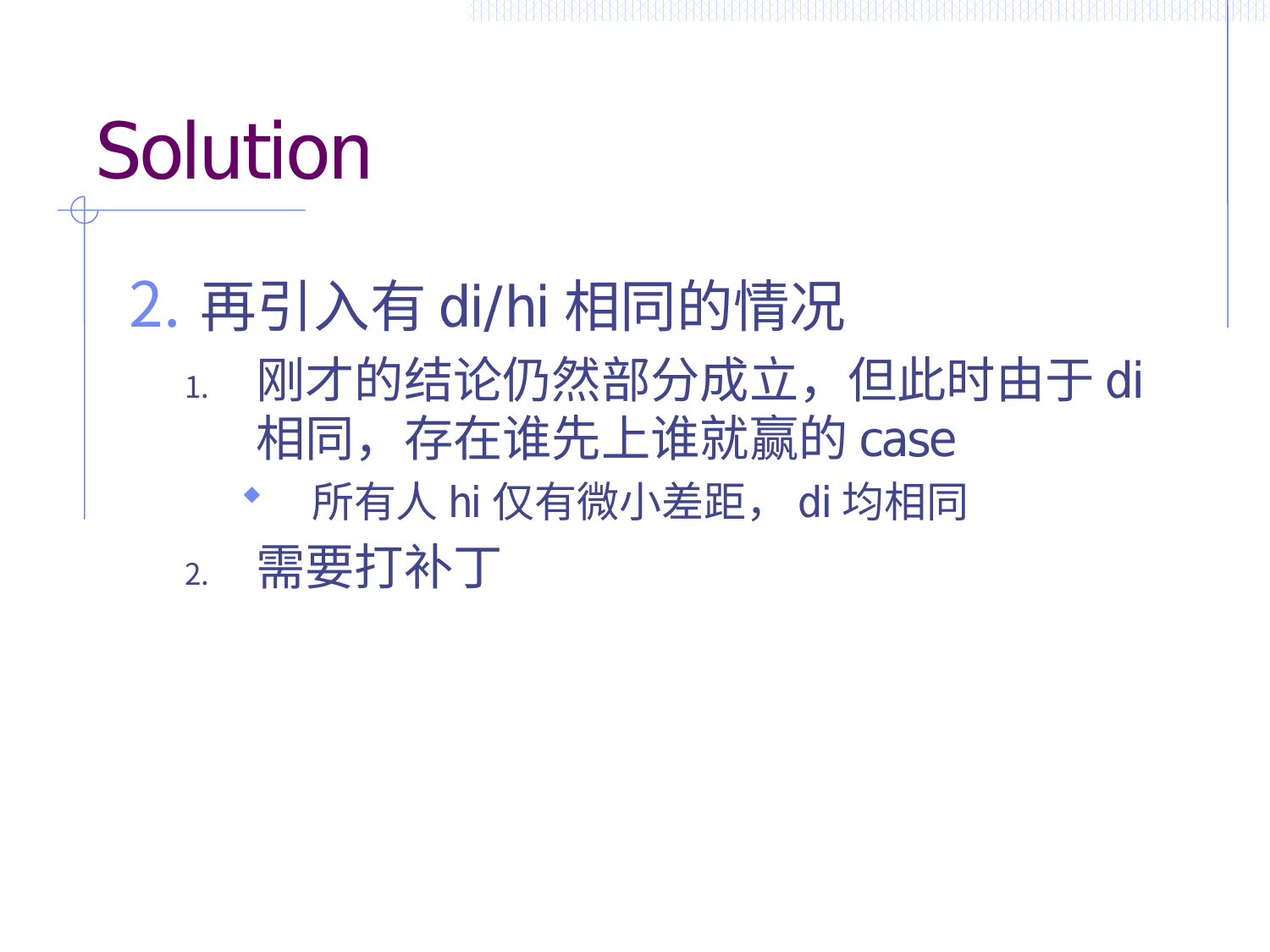

# Solution
再引入有di/hi相同的情况
刚才的结论仍然部分成立，但此时由于di相同，存在谁先上谁就赢的case
所有人hi仅有微小差距，di均相同
需要打补丁